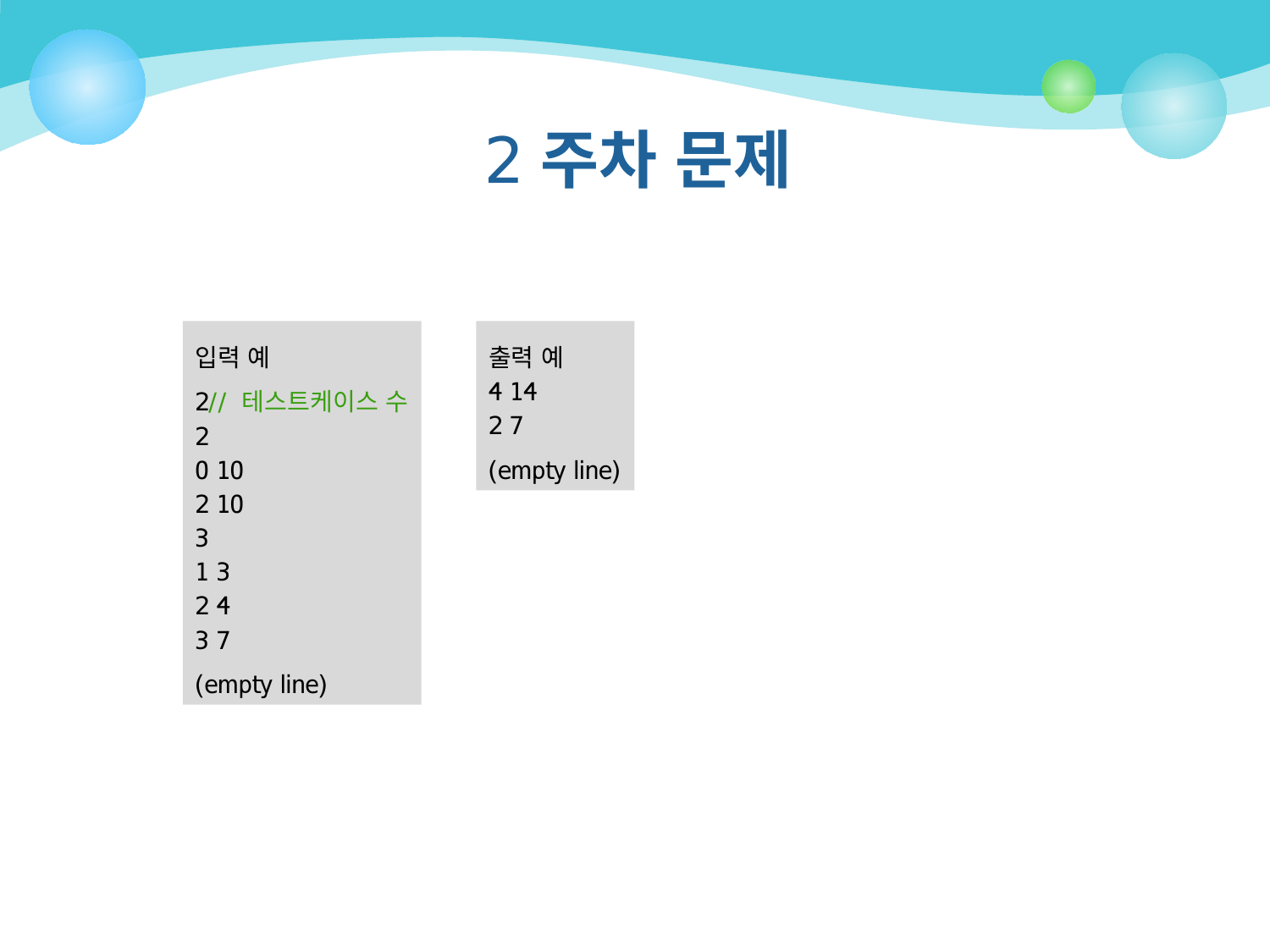

# 2주차 문제
입력 예
2// 테스트케이스 수
2
0 10
2 10
3
1 3
2 4
3 7
(empty line)
출력 예
4 14
2 7
(empty line)